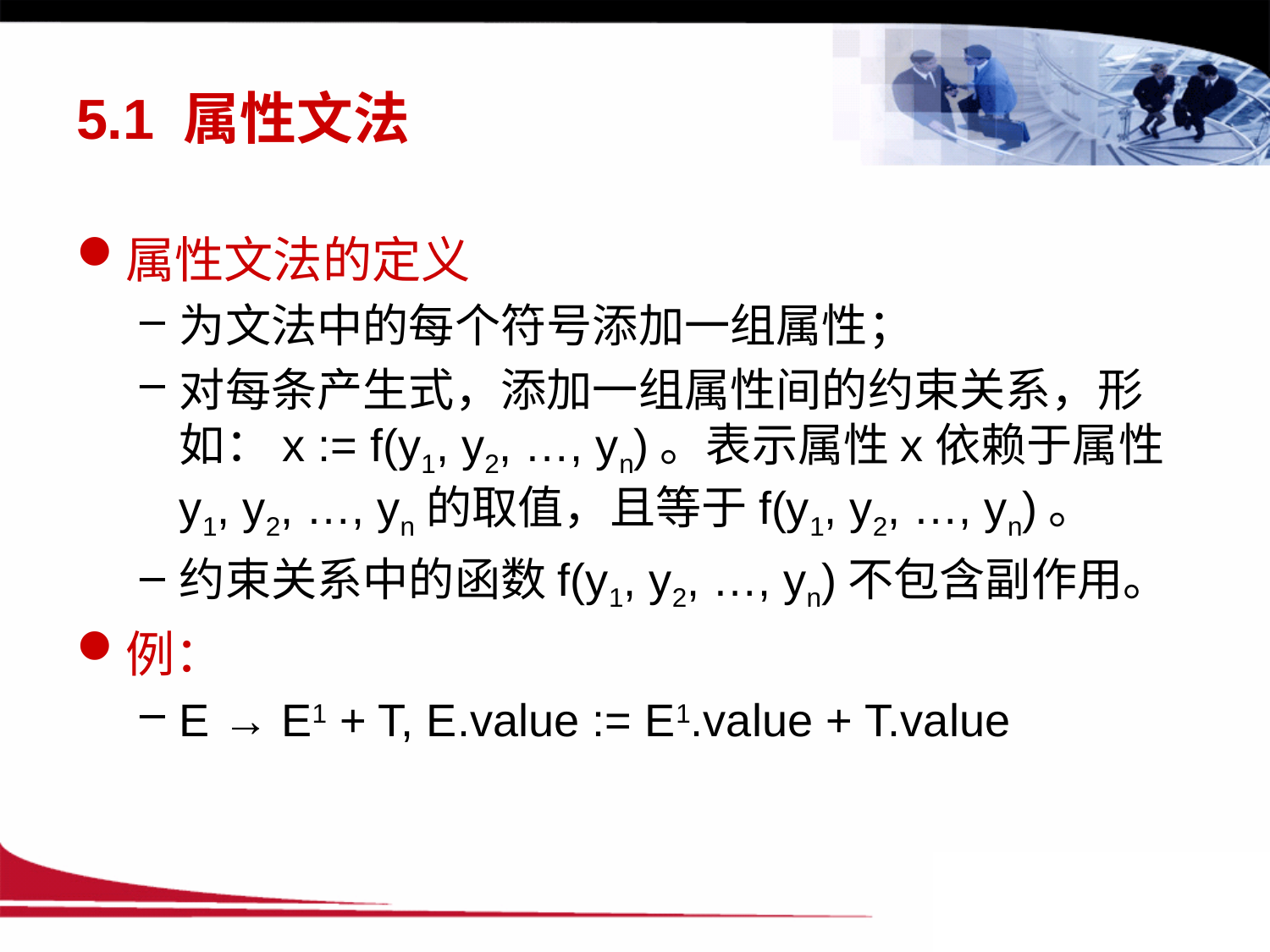

# 5.1 属性文法
属性文法的定义
为文法中的每个符号添加一组属性；
对每条产生式，添加一组属性间的约束关系，形如：x := f(y1, y2, …, yn)。表示属性x依赖于属性y1, y2, …, yn的取值，且等于f(y1, y2, …, yn)。
约束关系中的函数f(y1, y2, …, yn)不包含副作用。
例：
E → E1 + T, E.value := E1.value + T.value